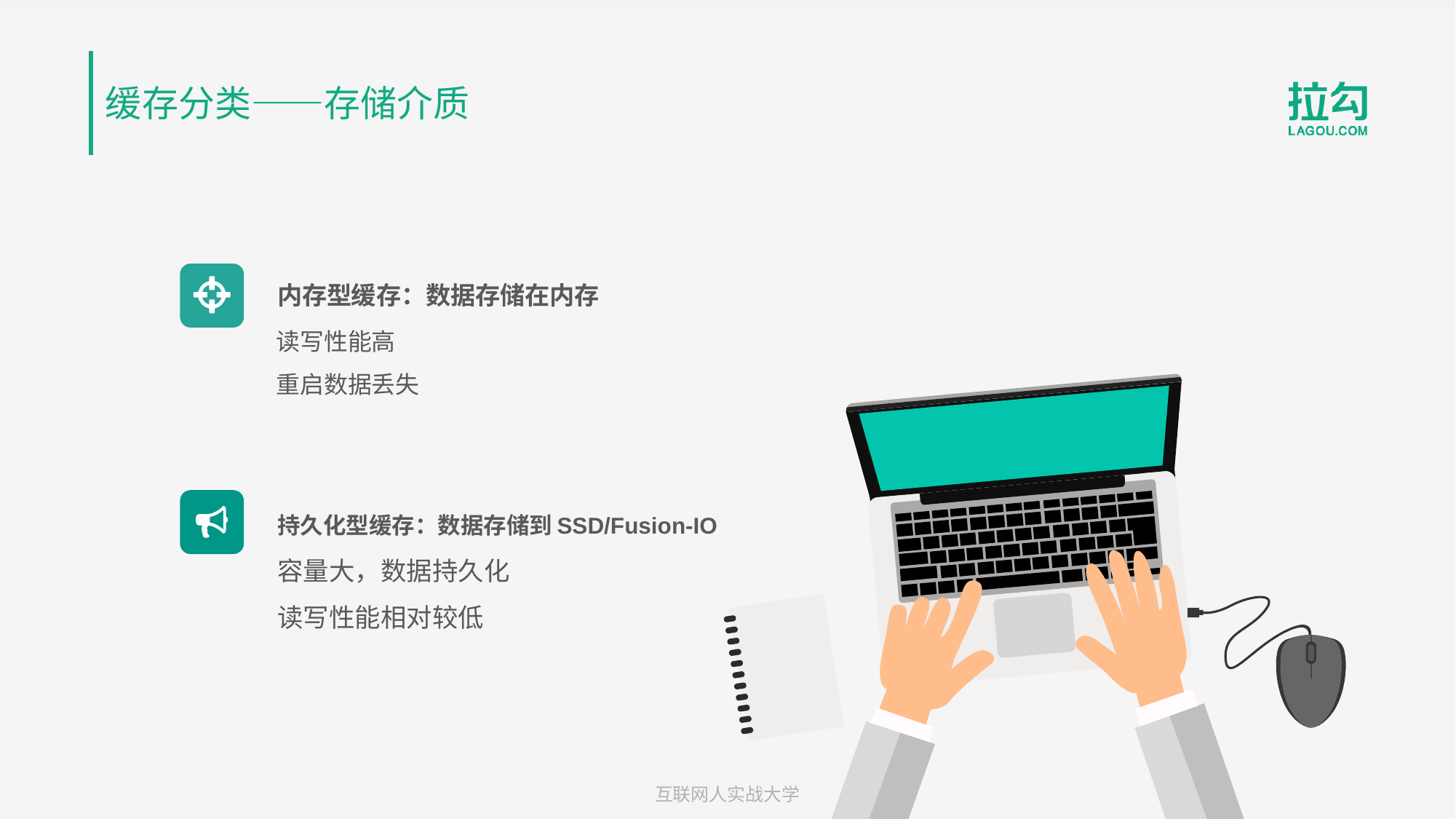

缓存分类——存储介质

内存型缓存：数据存储在内存

读写性能高
重启数据丢失
持久化型缓存：数据存储到SSD/Fusion-IO

容量大，数据持久化
读写性能相对较低